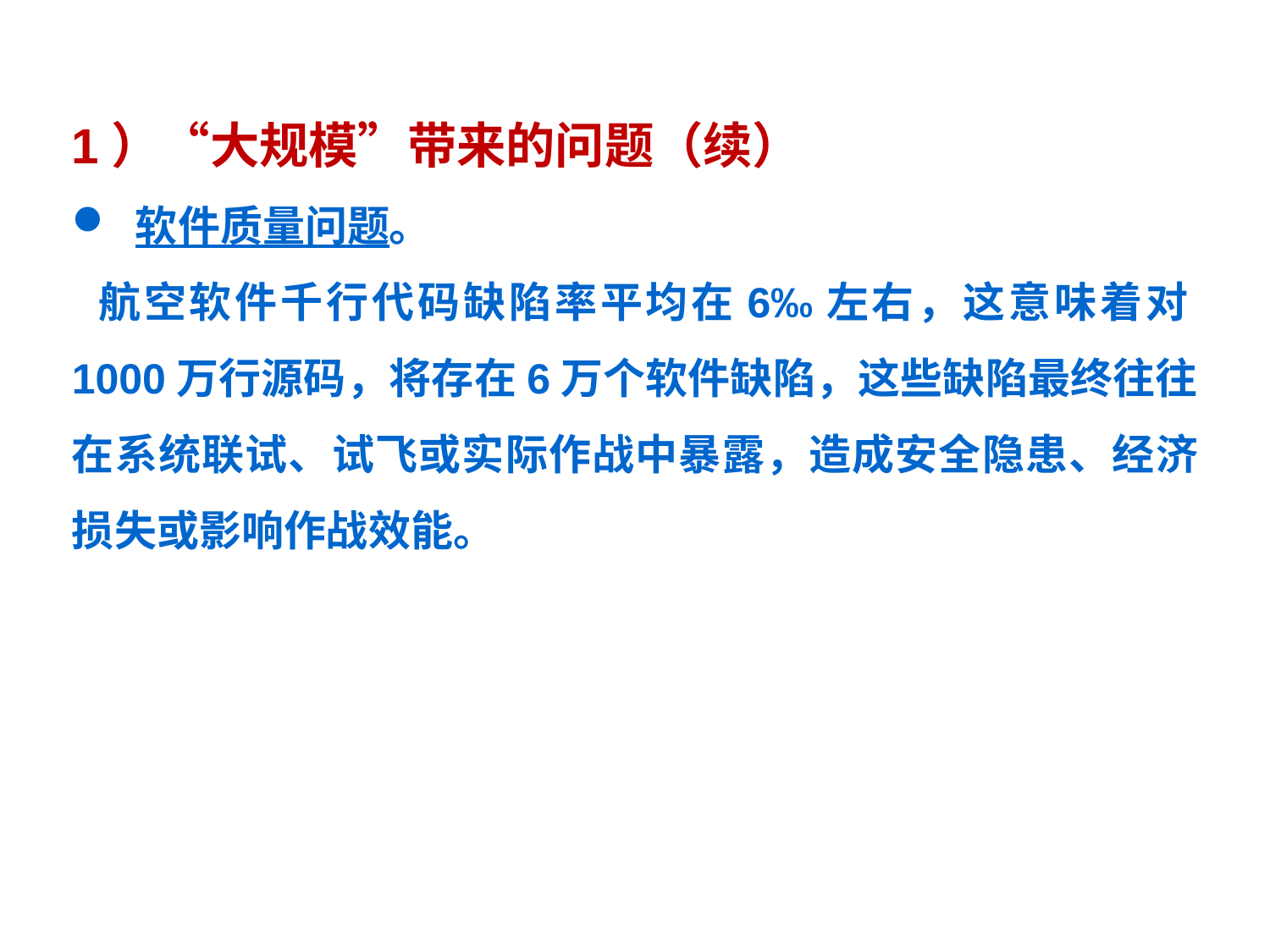

1）“大规模”带来的问题（续）
软件质量问题。
 航空软件千行代码缺陷率平均在6‰左右，这意味着对1000万行源码，将存在6万个软件缺陷，这些缺陷最终往往在系统联试、试飞或实际作战中暴露，造成安全隐患、经济损失或影响作战效能。